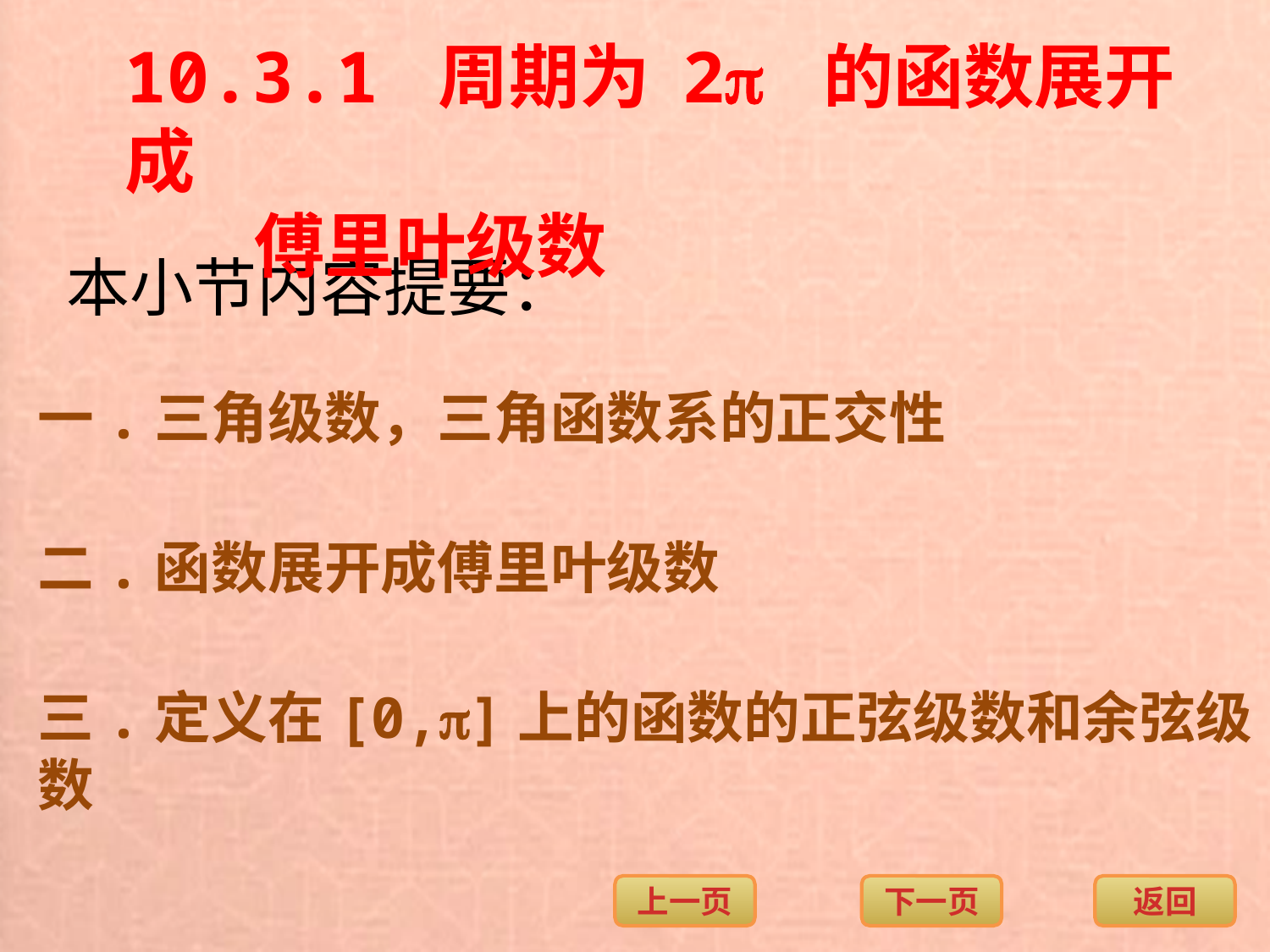

10.3.1 周期为 2π 的函数展开成
       傅里叶级数
本小节内容提要：
一.三角级数，三角函数系的正交性
二.函数展开成傅里叶级数
三.定义在[0,π]上的函数的正弦级数和余弦级数